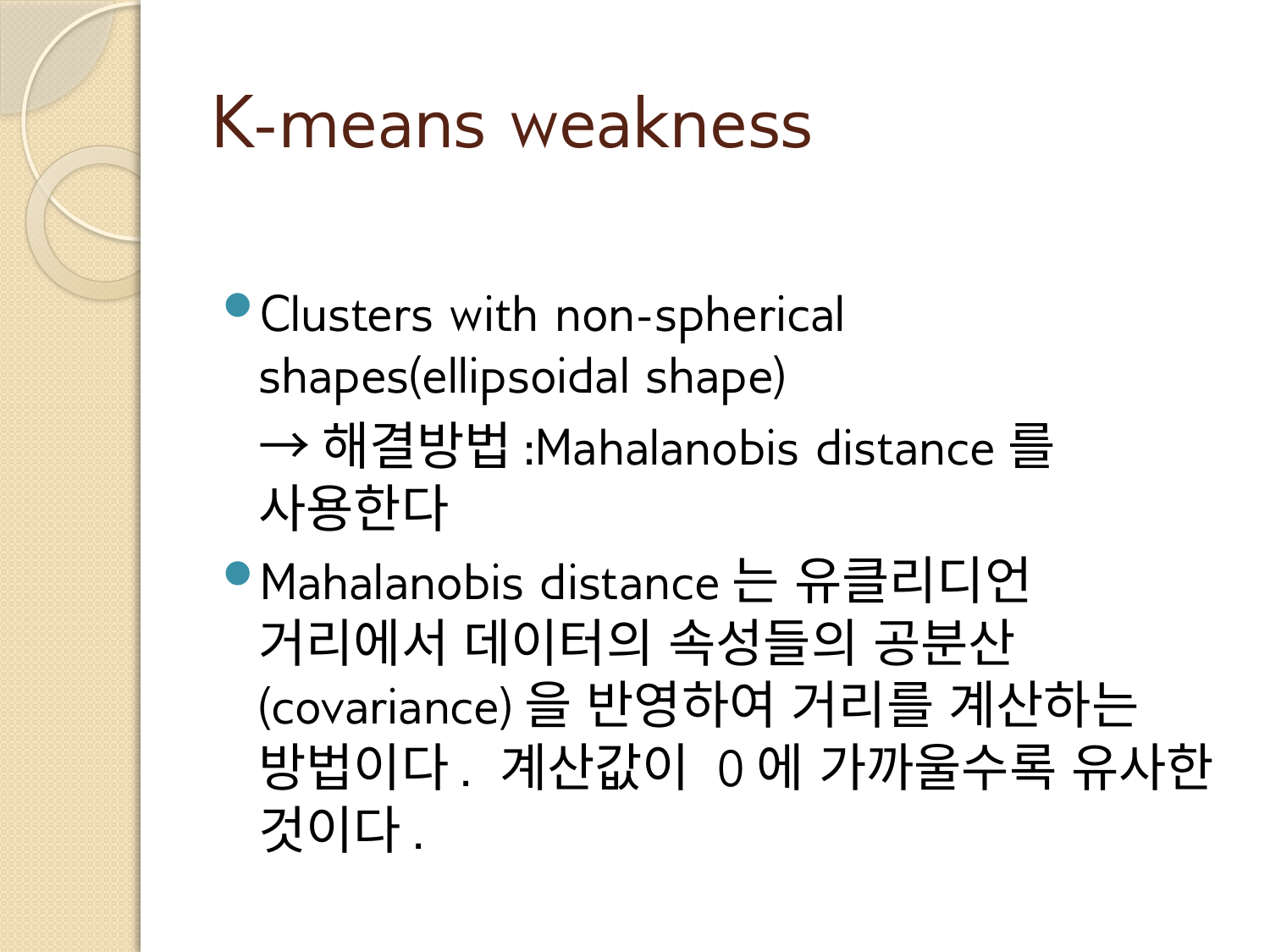

# K-means weakness

Clusters with non-spherical shapes(ellipsoidal shape)
	→해결방법:Mahalanobis distance를 사용한다
Mahalanobis distance는 유클리디언 거리에서 데이터의 속성들의 공분산(covariance)을 반영하여 거리를 계산하는 방법이다. 계산값이 0에 가까울수록 유사한 것이다.